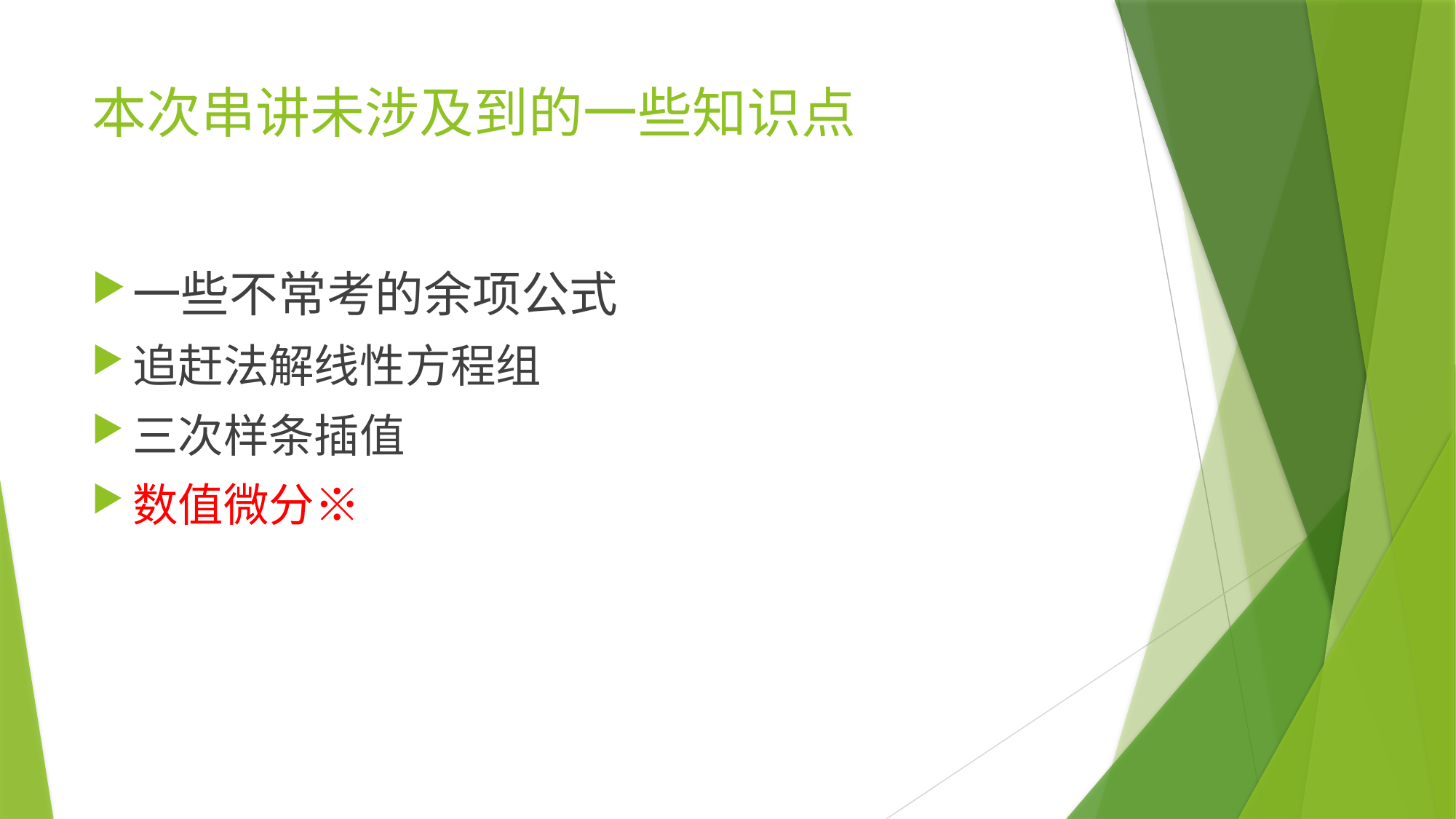

# 本次串讲未涉及到的一些知识点
一些不常考的余项公式
追赶法解线性方程组
三次样条插值
数值微分※